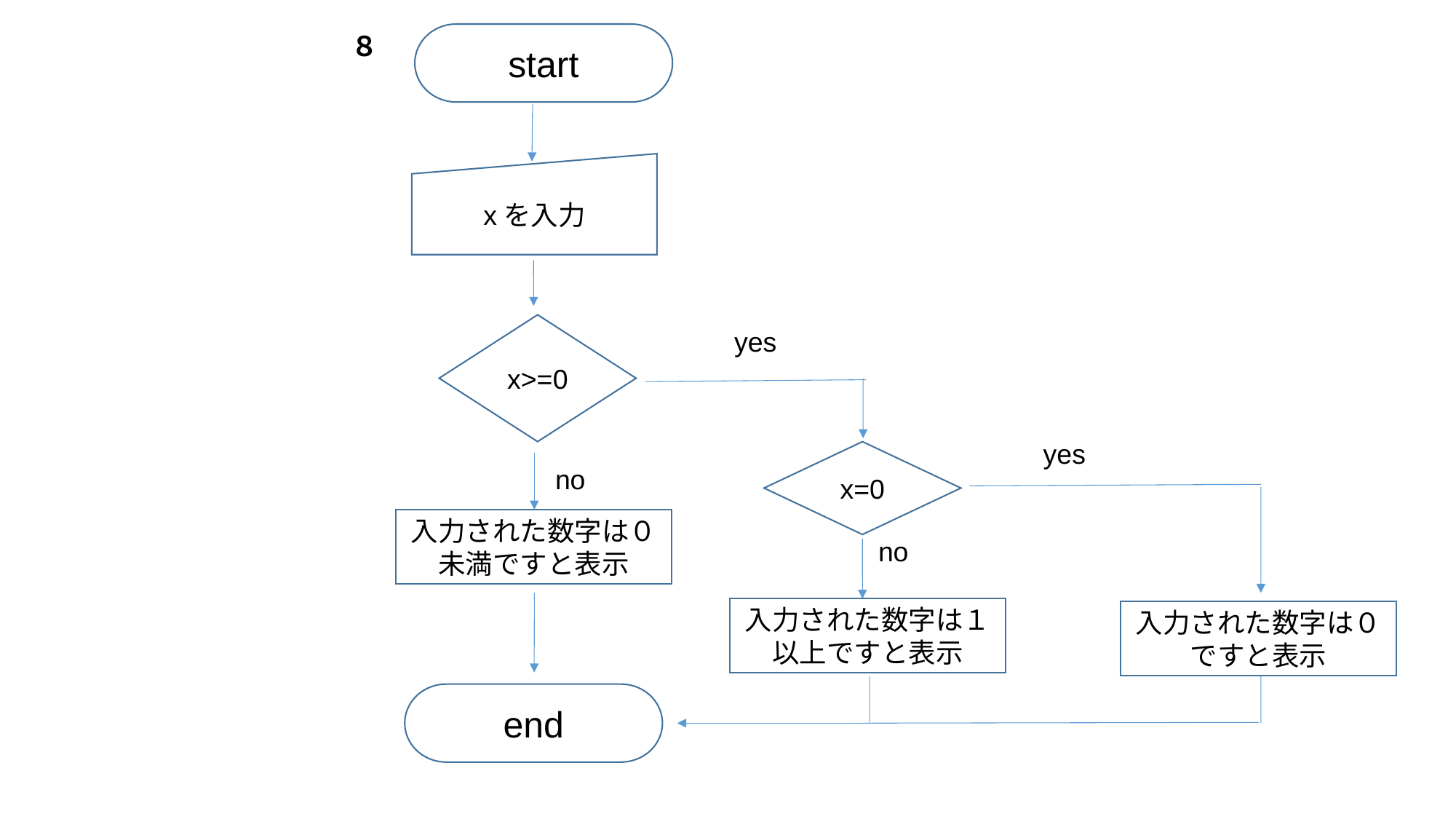

８
start
xを入力
x>=0
yes
yes
x=0
no
入力された数字は０未満ですと表示
no
入力された数字は１以上ですと表示
入力された数字は０ですと表示
end